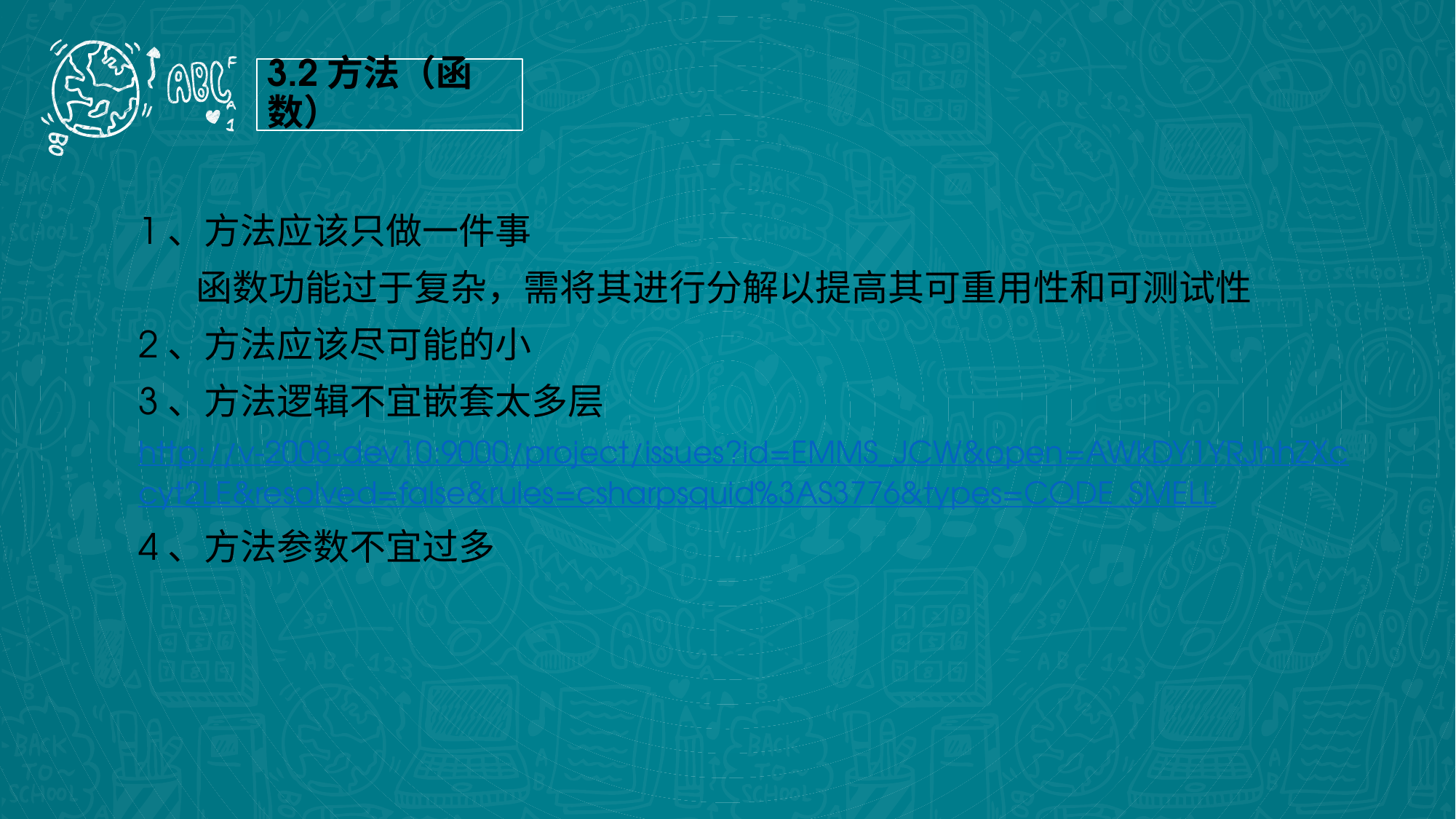

3.2方法（函数）
1、方法应该只做一件事
      函数功能过于复杂，需将其进行分解以提高其可重用性和可测试性
2、方法应该尽可能的小
3、方法逻辑不宜嵌套太多层
http://v-2008-dev10:9000/project/issues?id=EMMS_JCW&open=AWkDY1YRJhhZXccyt2LE&resolved=false&rules=csharpsquid%3AS3776&types=CODE_SMELL
4、方法参数不宜过多